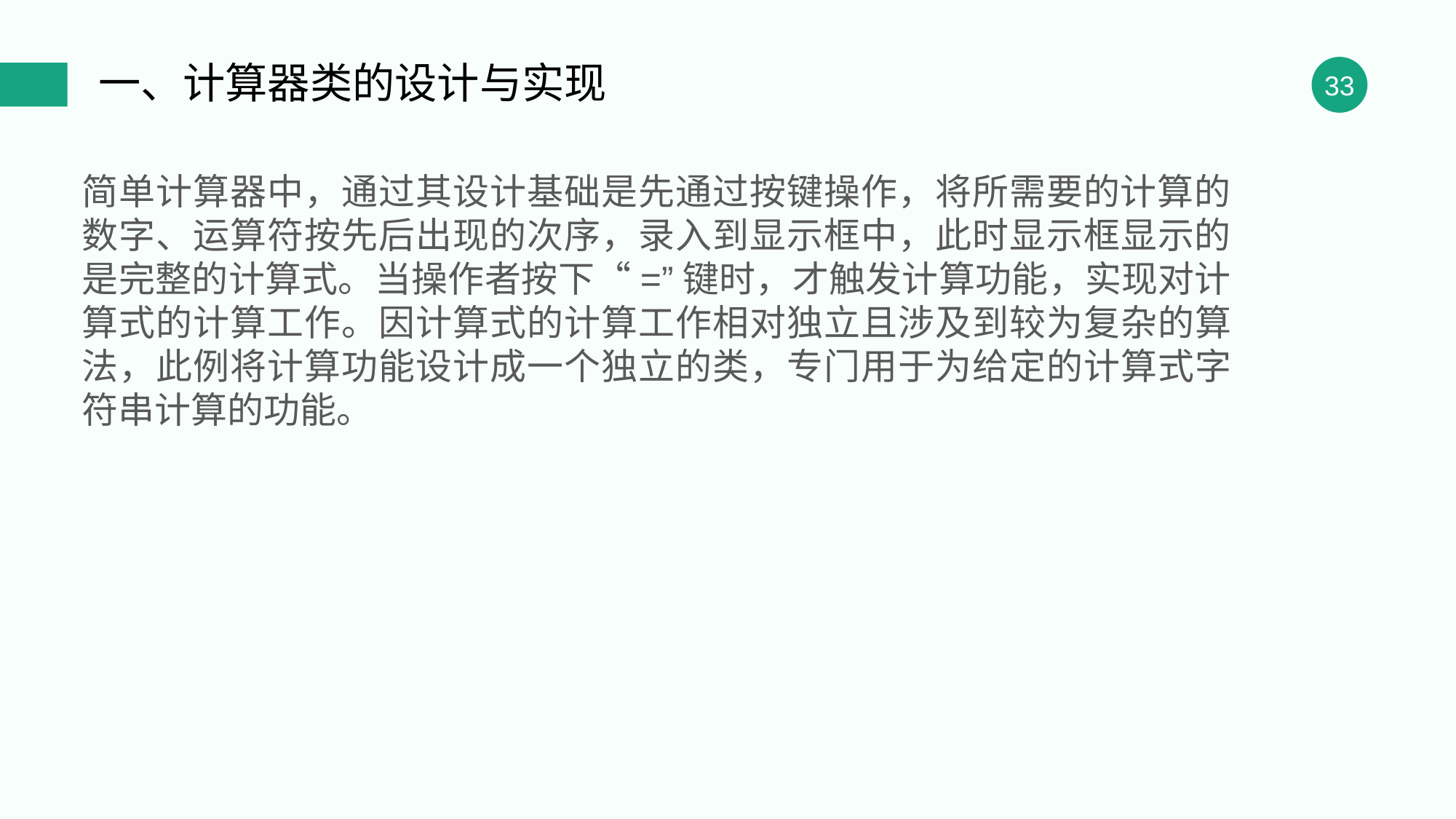

一、计算器类的设计与实现
简单计算器中，通过其设计基础是先通过按键操作，将所需要的计算的数字、运算符按先后出现的次序，录入到显示框中，此时显示框显示的是完整的计算式。当操作者按下“=”键时，才触发计算功能，实现对计算式的计算工作。因计算式的计算工作相对独立且涉及到较为复杂的算法，此例将计算功能设计成一个独立的类，专门用于为给定的计算式字符串计算的功能。